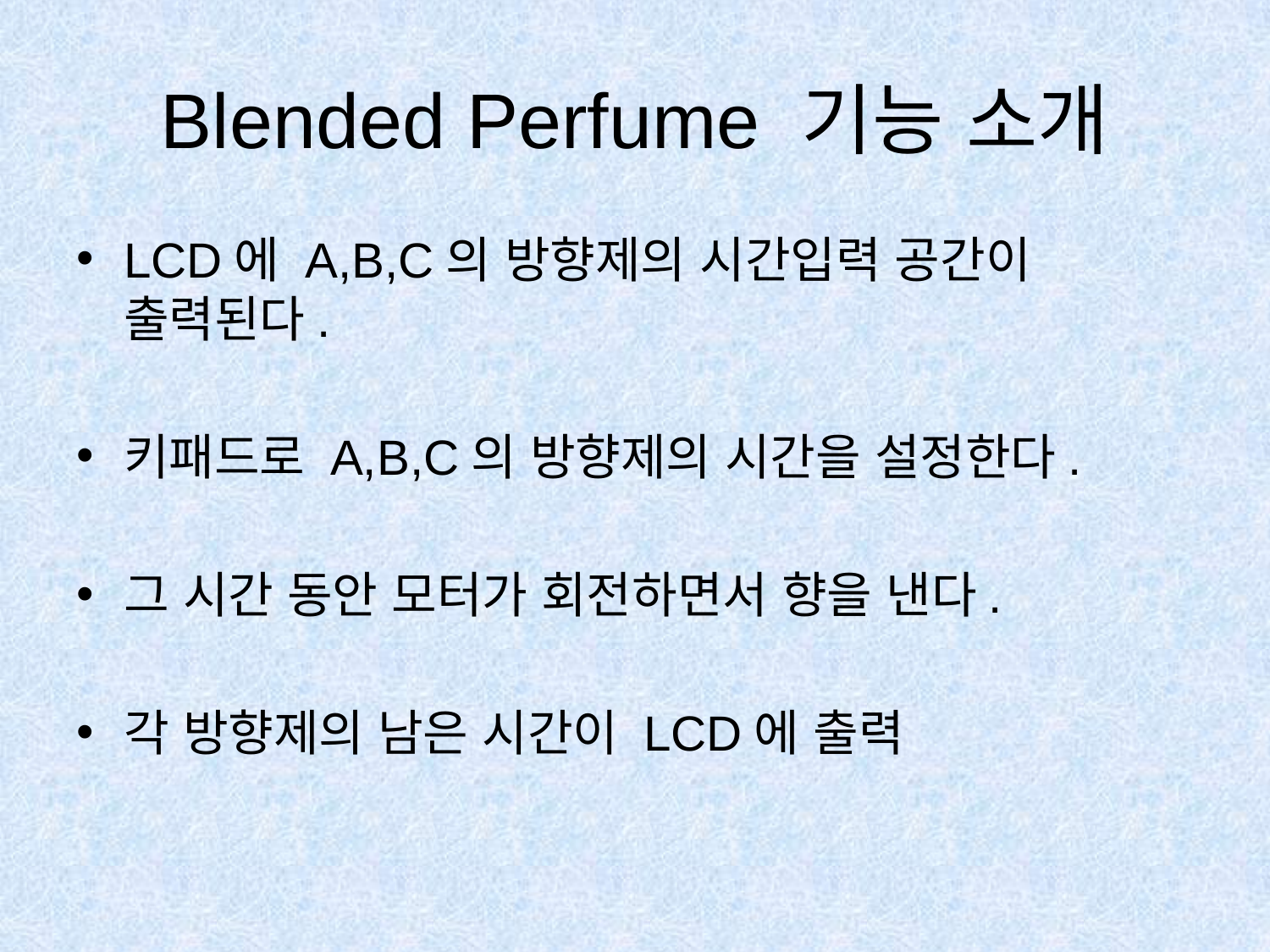

# Blended Perfume 기능 소개
LCD에 A,B,C의 방향제의 시간입력 공간이 출력된다.

키패드로 A,B,C의 방향제의 시간을 설정한다.

그 시간 동안 모터가 회전하면서 향을 낸다.

각 방향제의 남은 시간이 LCD에 출력